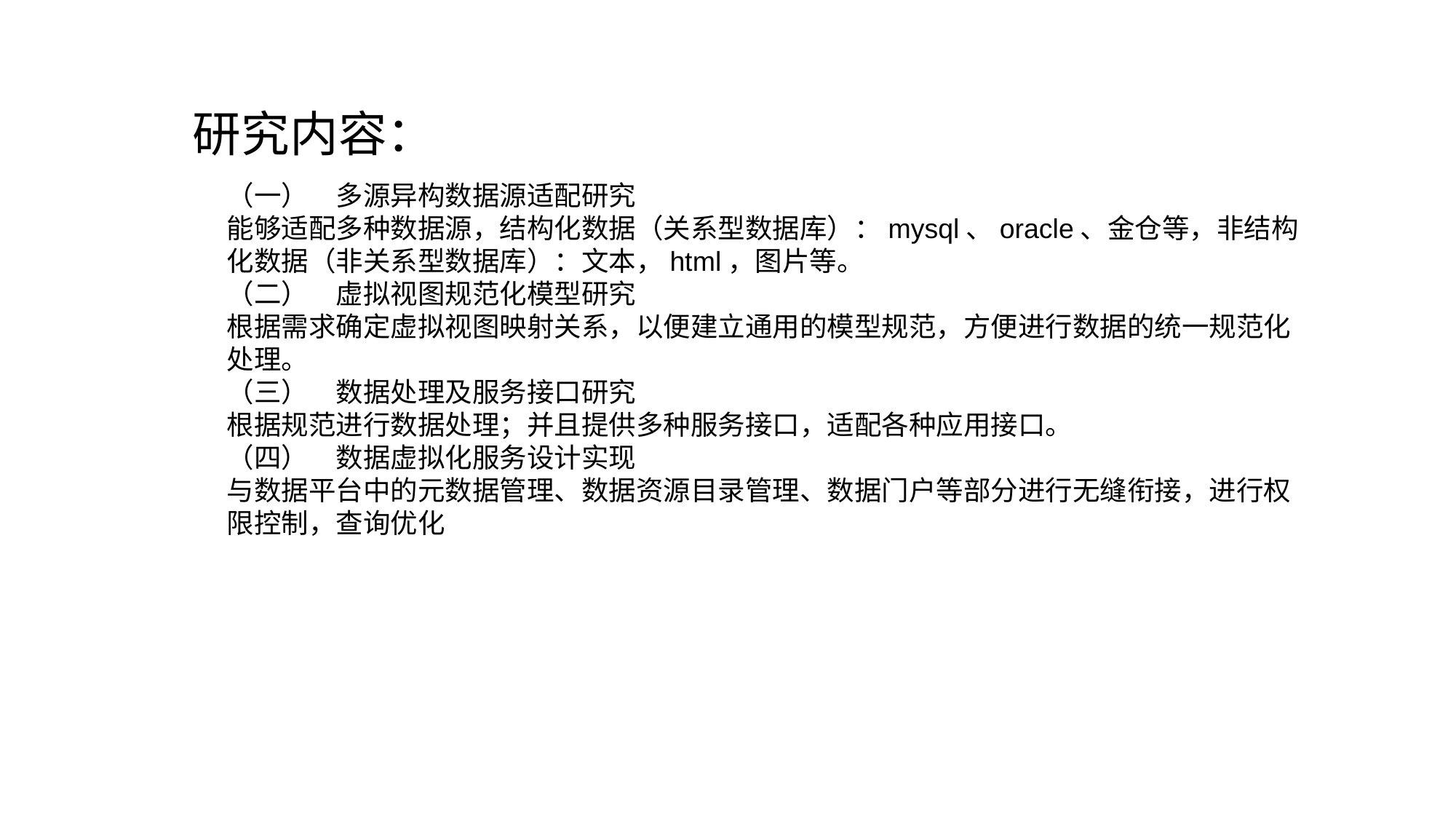

研究内容：
（一）	多源异构数据源适配研究
能够适配多种数据源，结构化数据（关系型数据库）：mysql、oracle、金仓等，非结构化数据（非关系型数据库）：文本，html，图片等。
（二）	虚拟视图规范化模型研究
根据需求确定虚拟视图映射关系，以便建立通用的模型规范，方便进行数据的统一规范化处理。
（三）	数据处理及服务接口研究
根据规范进行数据处理；并且提供多种服务接口，适配各种应用接口。
（四）	数据虚拟化服务设计实现
与数据平台中的元数据管理、数据资源目录管理、数据门户等部分进行无缝衔接，进行权限控制，查询优化